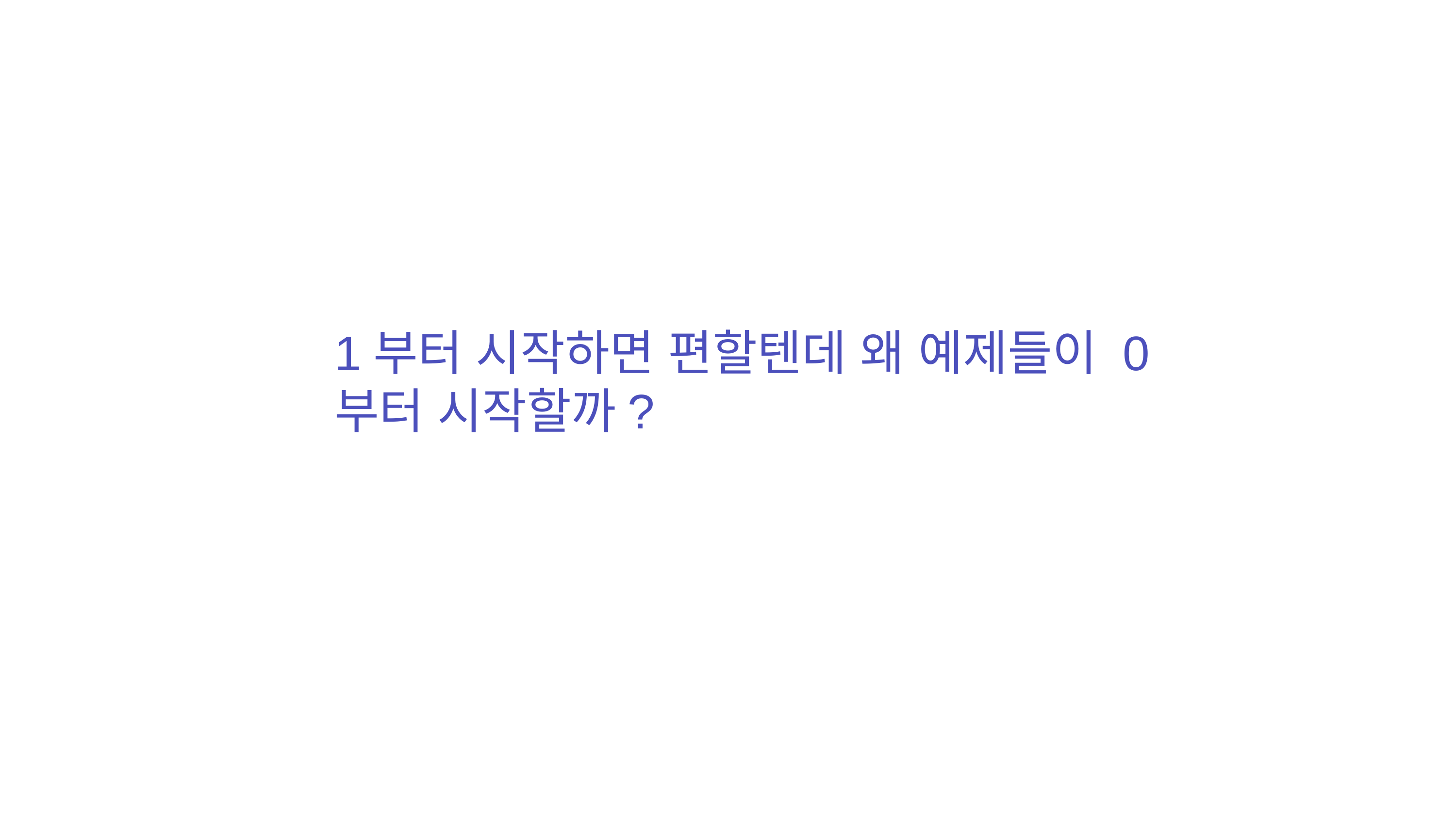

1부터 시작하면 편할텐데 왜 예제들이 0부터 시작할까?